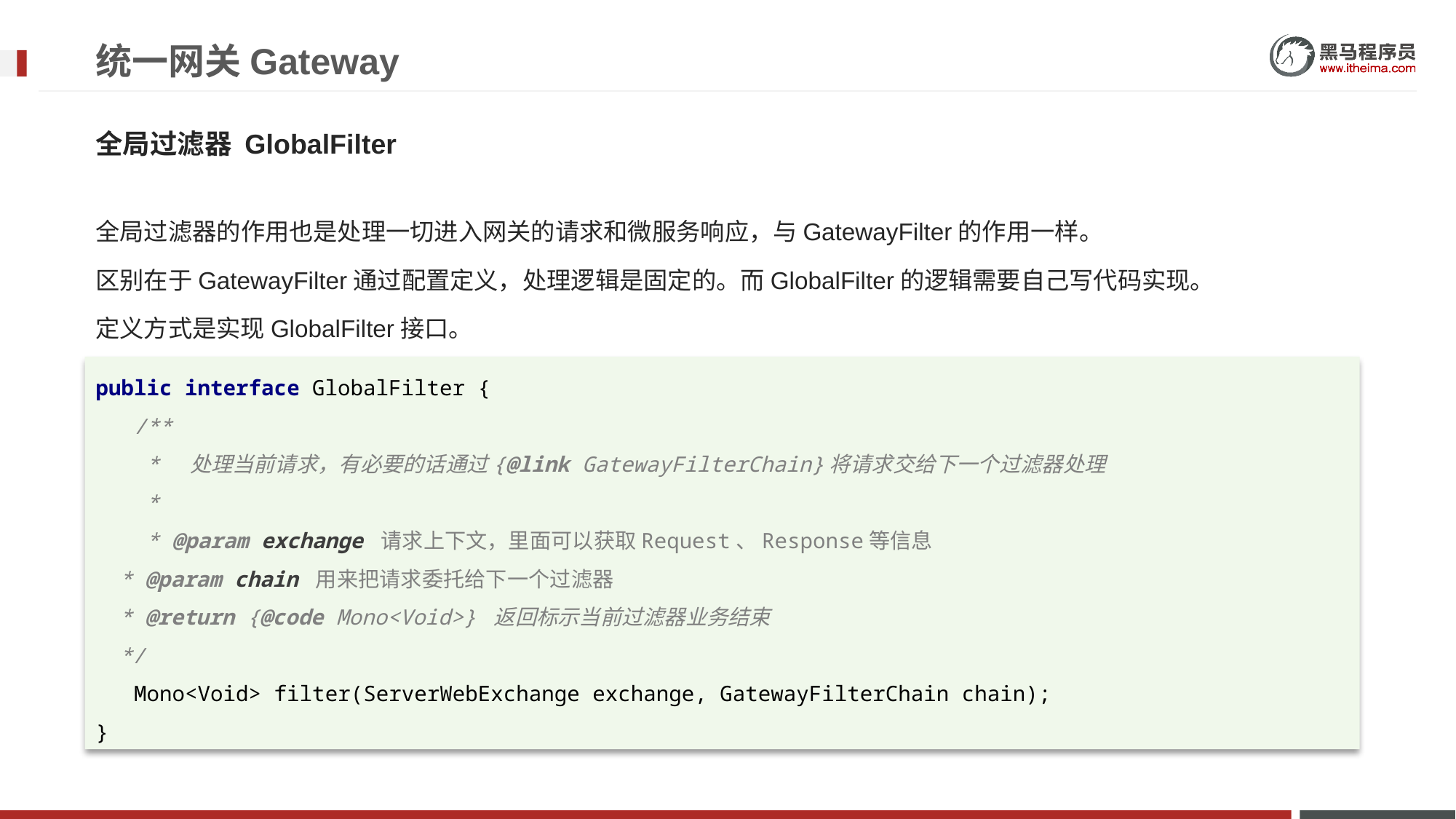

# 统一网关Gateway
全局过滤器 GlobalFilter
全局过滤器的作用也是处理一切进入网关的请求和微服务响应，与GatewayFilter的作用一样。
区别在于GatewayFilter通过配置定义，处理逻辑是固定的。而GlobalFilter的逻辑需要自己写代码实现。
定义方式是实现GlobalFilter接口。

public interface GlobalFilter {
   /**
    *  处理当前请求，有必要的话通过{@link GatewayFilterChain}将请求交给下一个过滤器处理
    *
    * @param exchange 请求上下文，里面可以获取Request、Response等信息
    * @param chain 用来把请求委托给下一个过滤器
    * @return {@code Mono<Void>} 返回标示当前过滤器业务结束
    */
   Mono<Void> filter(ServerWebExchange exchange, GatewayFilterChain chain);
}